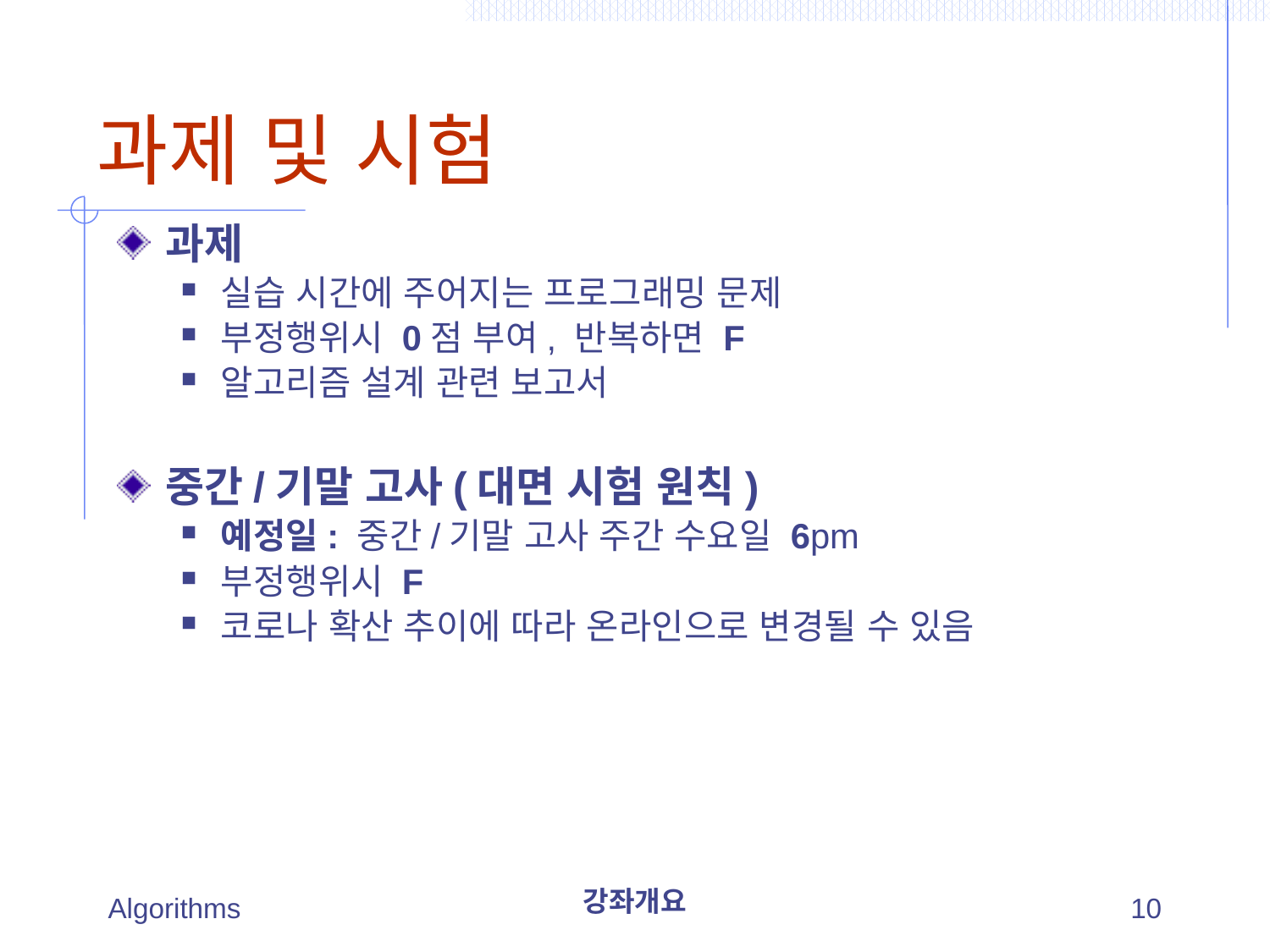

# 과제 및 시험
과제
실습 시간에 주어지는 프로그래밍 문제
부정행위시 0점 부여, 반복하면 F
알고리즘 설계 관련 보고서

중간/기말 고사(대면 시험 원칙)
예정일: 중간/기말 고사 주간 수요일 6pm
부정행위시 F
코로나 확산 추이에 따라 온라인으로 변경될 수 있음

Algorithms
강좌개요
10